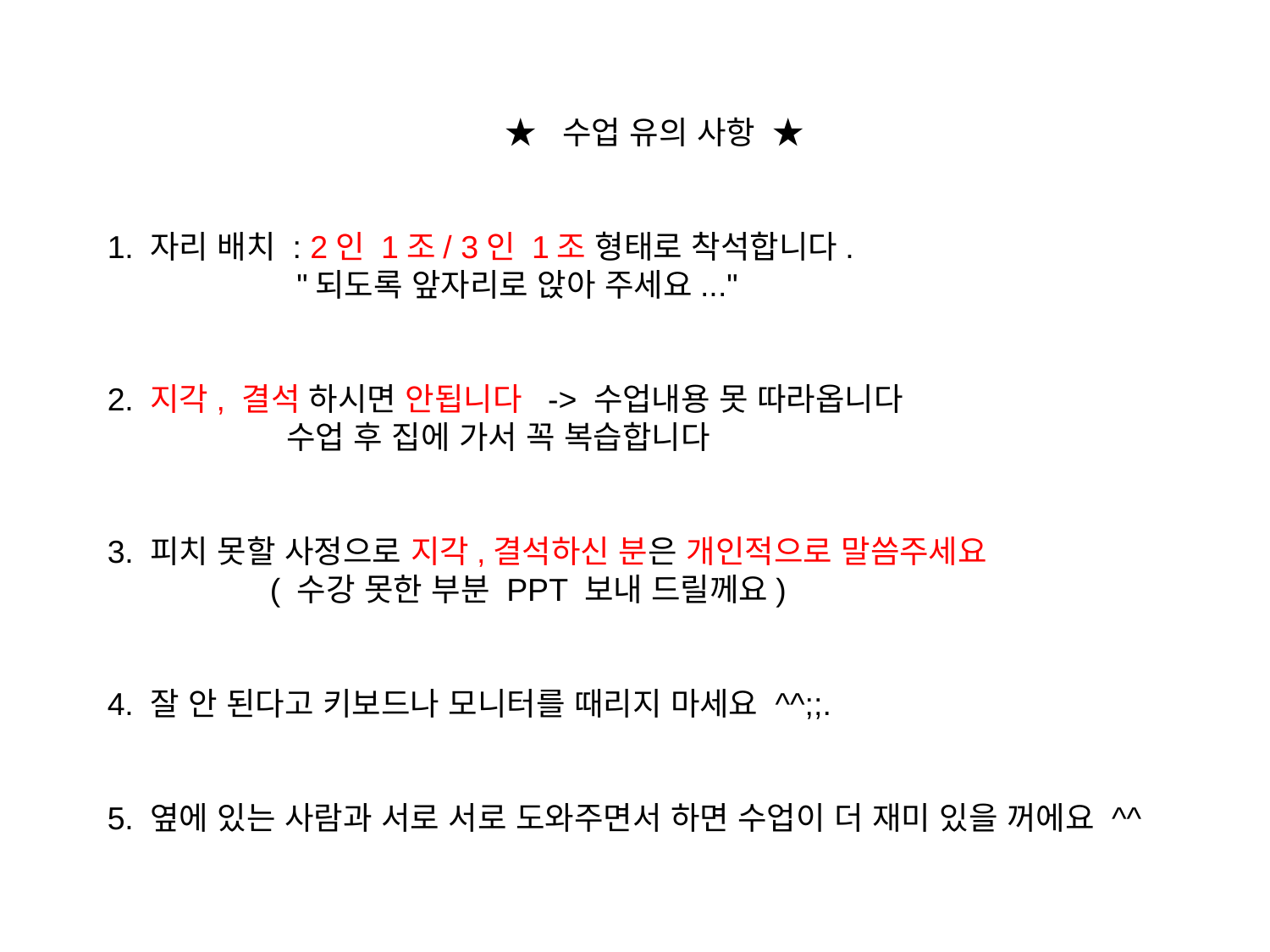

★  수업 유의 사항  ★

1. 자리 배치 : 2인 1조/ 3인 1조 형태로 착석합니다.
	       "되도록 앞자리로 앉아 주세요..."

2. 지각, 결석 하시면 안됩니다  -> 수업내용 못 따라옵니다
   	     수업 후 집에 가서 꼭 복습합니다

3. 피치 못할 사정으로 지각,결석하신 분은 개인적으로 말씀주세요
   	    ( 수강 못한 부분 PPT 보내 드릴께요)

4. 잘 안 된다고 키보드나 모니터를 때리지 마세요 ^^;;.

5. 옆에 있는 사람과 서로 서로 도와주면서 하면 수업이 더 재미 있을 꺼에요 ^^